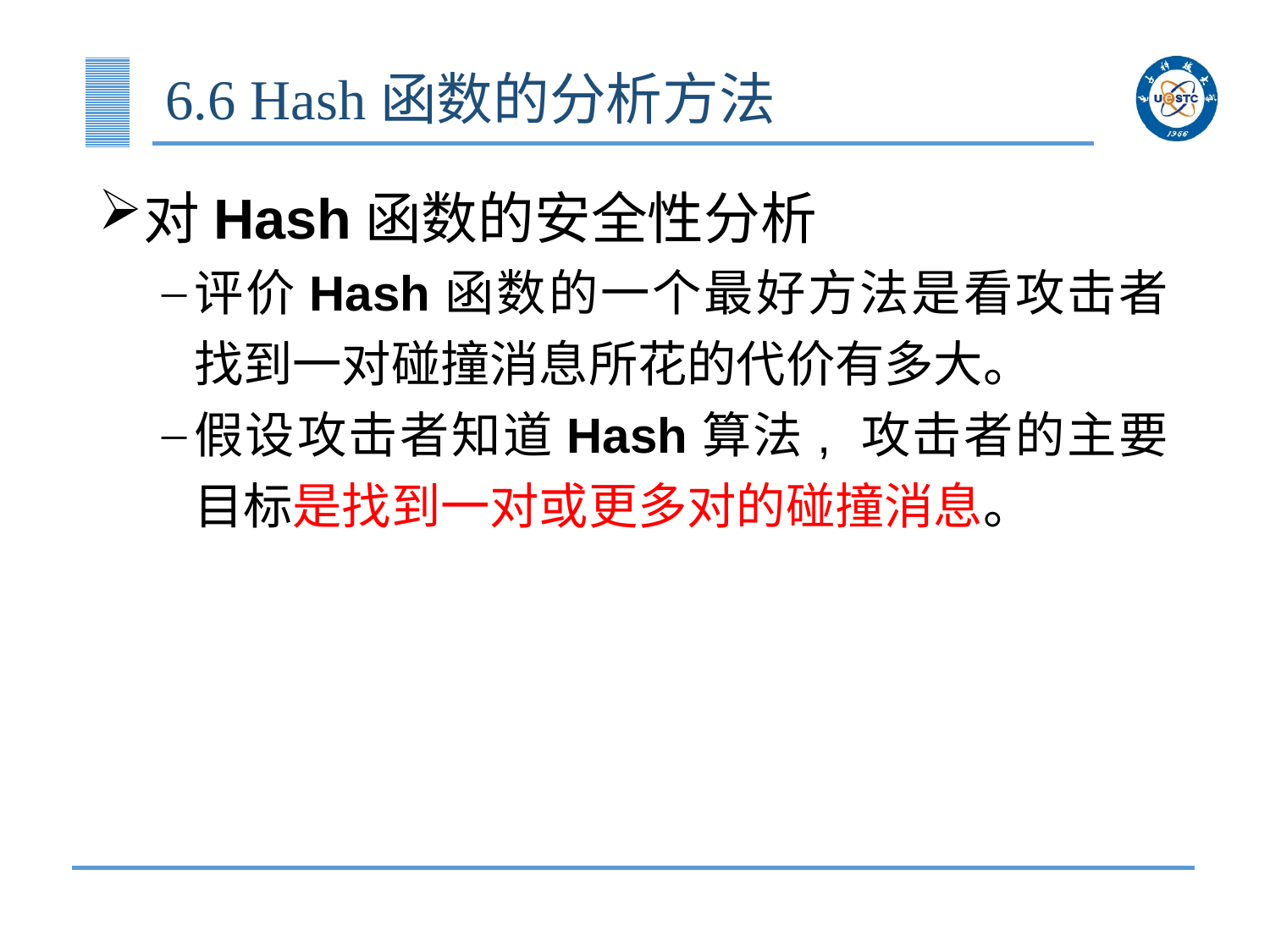

# 6.6 Hash函数的分析方法
对Hash函数的安全性分析
评价Hash函数的一个最好方法是看攻击者找到一对碰撞消息所花的代价有多大。
假设攻击者知道Hash算法, 攻击者的主要目标是找到一对或更多对的碰撞消息。